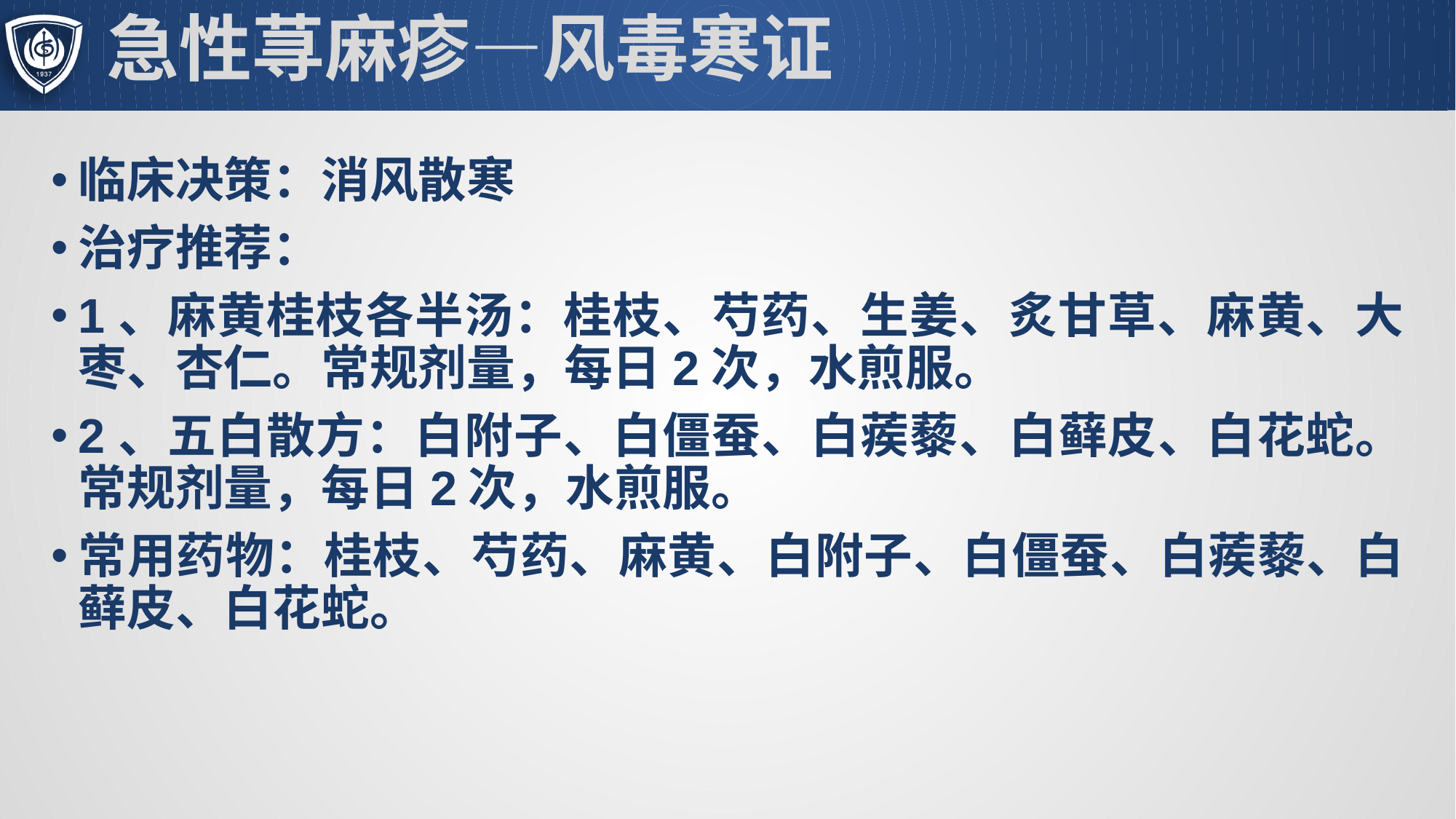

# 急性荨麻疹—风毒寒证
临床决策：消风散寒
治疗推荐：
1、麻黄桂枝各半汤：桂枝、芍药、生姜、炙甘草、麻黄、大枣、杏仁。常规剂量，每日2次，水煎服。
2、五白散方：白附子、白僵蚕、白蒺藜、白藓皮、白花蛇。常规剂量，每日2次，水煎服。
常用药物：桂枝、芍药、麻黄、白附子、白僵蚕、白蒺藜、白藓皮、白花蛇。